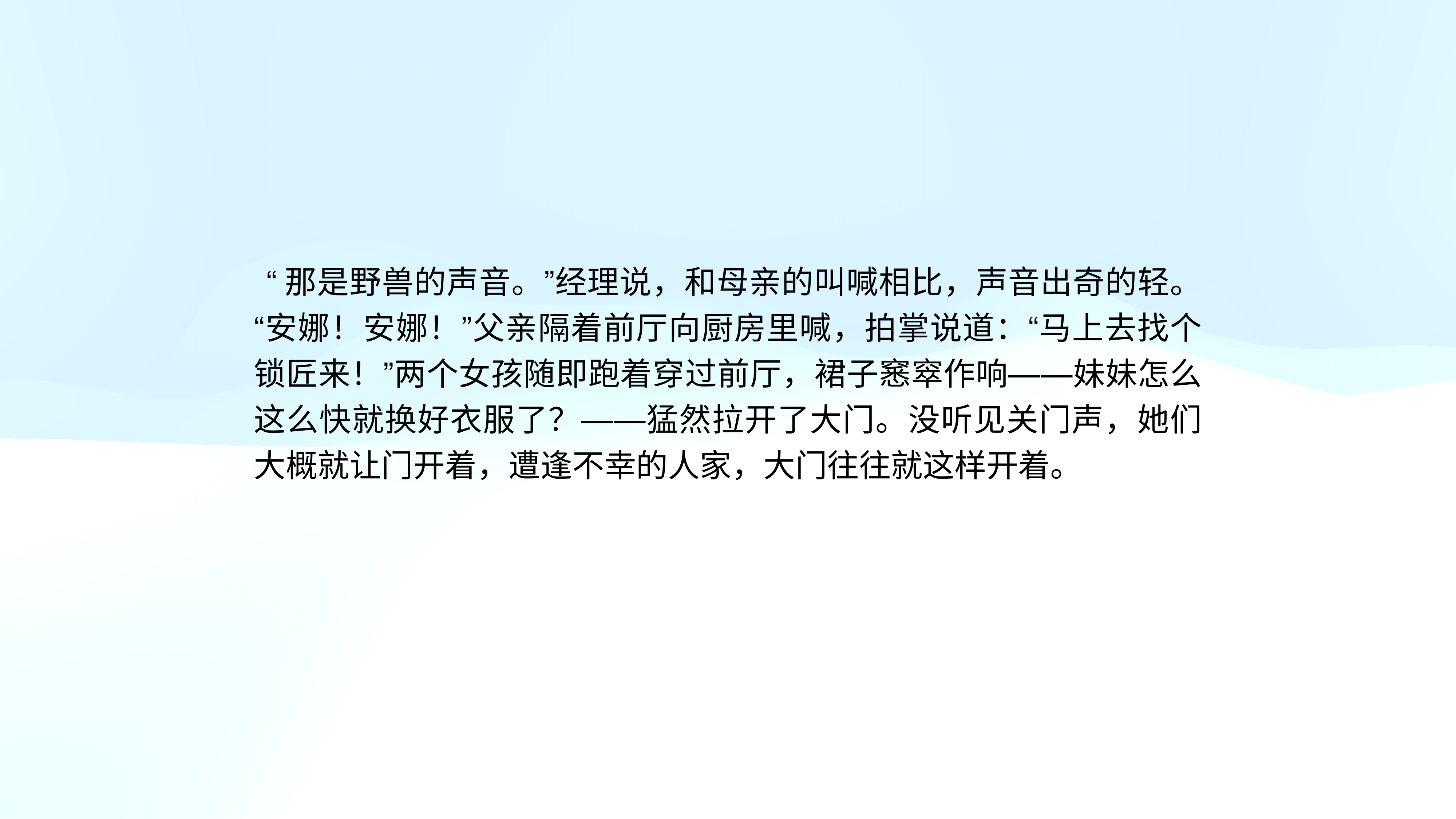

“那是野兽的声音。”经理说，和母亲的叫喊相比，声音出奇的轻。“安娜！安娜！”父亲隔着前厅向厨房里喊，拍掌说道：“马上去找个锁匠来！”两个女孩随即跑着穿过前厅，裙子窸窣作响——妹妹怎么这么快就换好衣服了？——猛然拉开了大门。没听见关门声，她们大概就让门开着，遭逢不幸的人家，大门往往就这样开着。